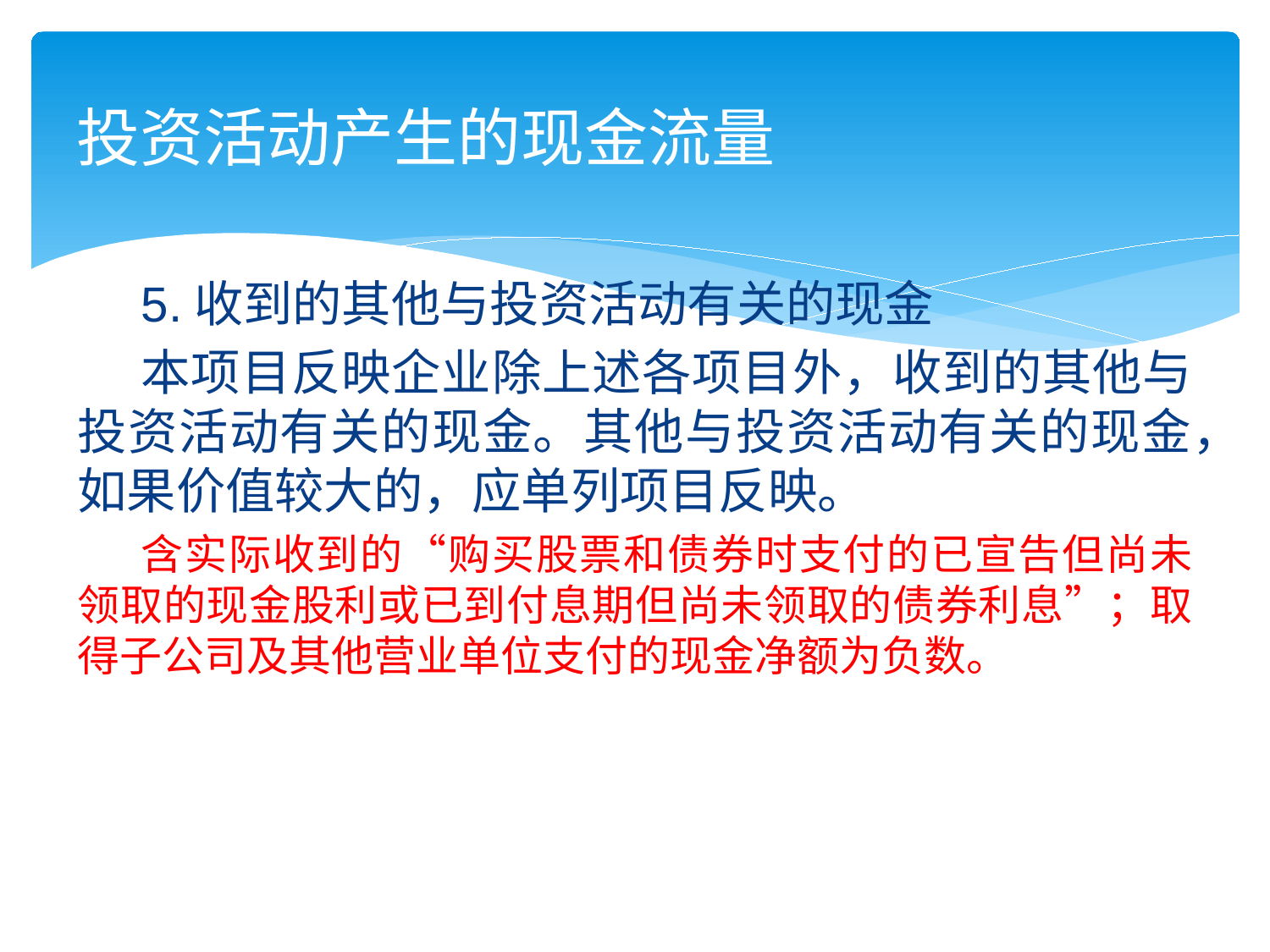

# 投资活动产生的现金流量
5.收到的其他与投资活动有关的现金
本项目反映企业除上述各项目外，收到的其他与投资活动有关的现金。其他与投资活动有关的现金，如果价值较大的，应单列项目反映。
含实际收到的“购买股票和债券时支付的已宣告但尚未领取的现金股利或已到付息期但尚未领取的债券利息”；取得子公司及其他营业单位支付的现金净额为负数。